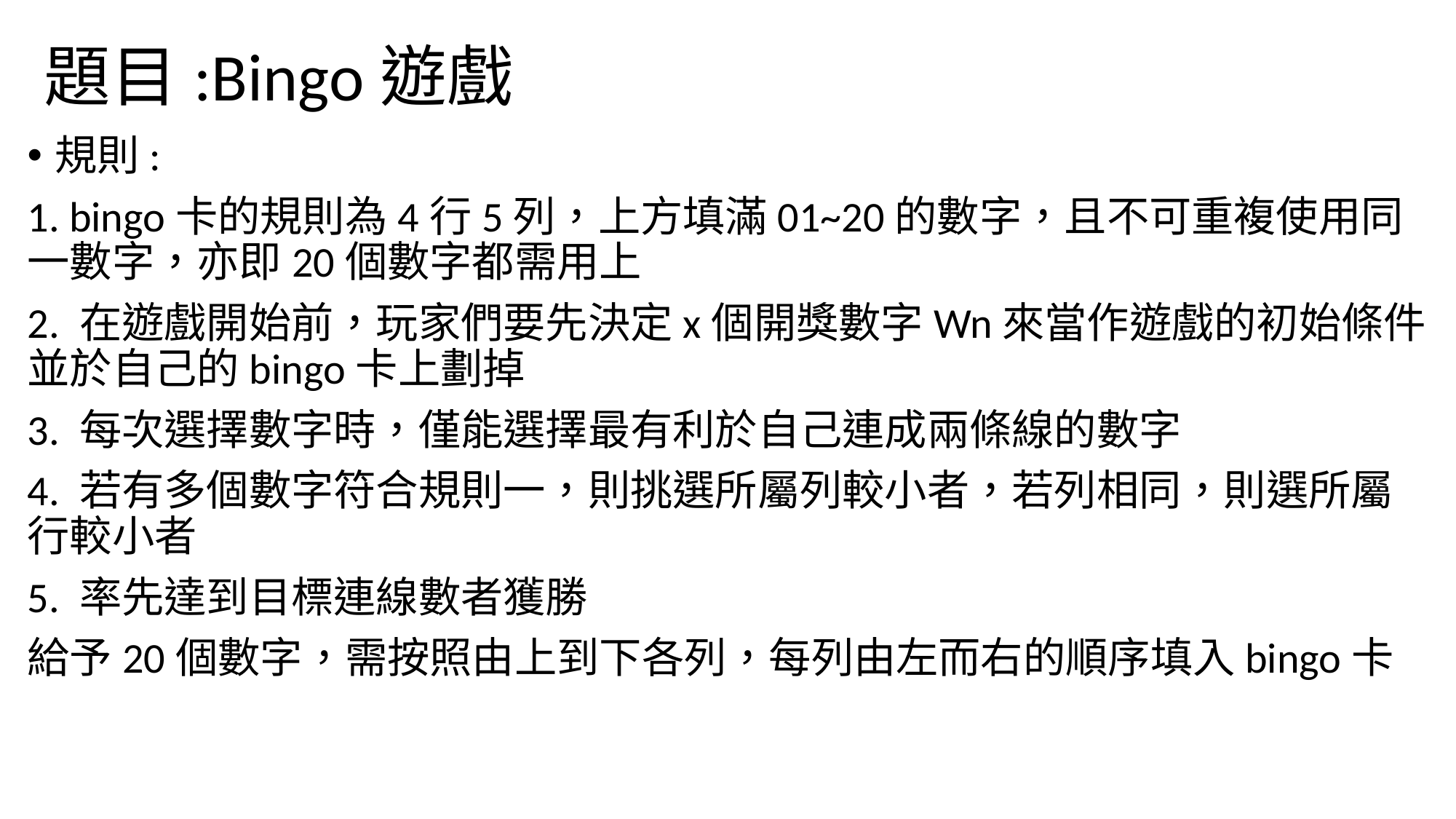

# 題目:Bingo遊戲
規則:
1. bingo卡的規則為4行5列，上方填滿01~20的數字，且不可重複使用同一數字，亦即20個數字都需用上
2. 在遊戲開始前，玩家們要先決定x個開獎數字Wn來當作遊戲的初始條件並於自己的bingo卡上劃掉
3. 每次選擇數字時，僅能選擇最有利於自己連成兩條線的數字
4. 若有多個數字符合規則一，則挑選所屬列較小者，若列相同，則選所屬行較小者
5. 率先達到目標連線數者獲勝
給予20個數字，需按照由上到下各列，每列由左而右的順序填入bingo卡